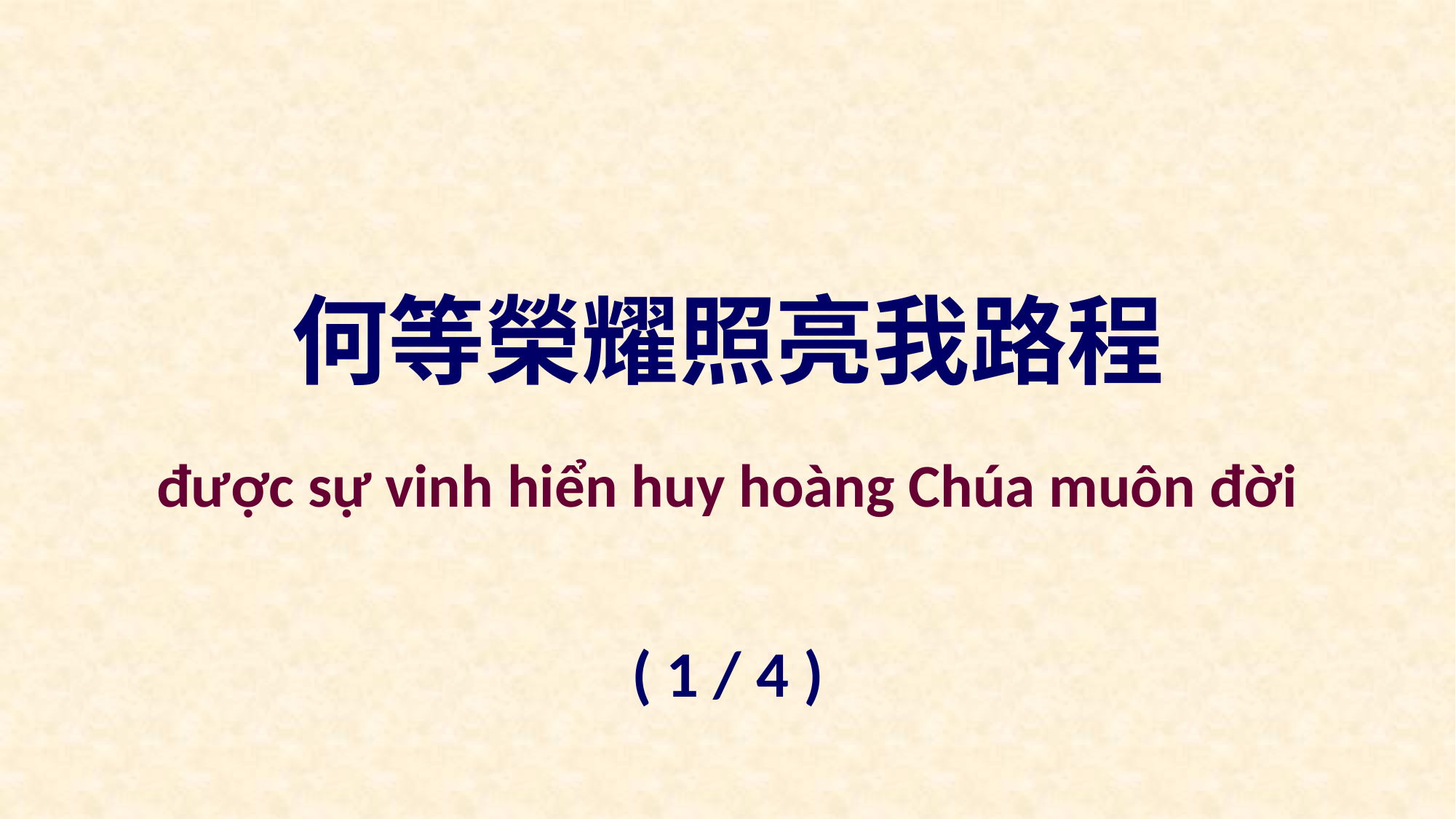

何等榮耀照亮我路程
được sự vinh hiển huy hoàng Chúa muôn đời
( 1 / 4 )